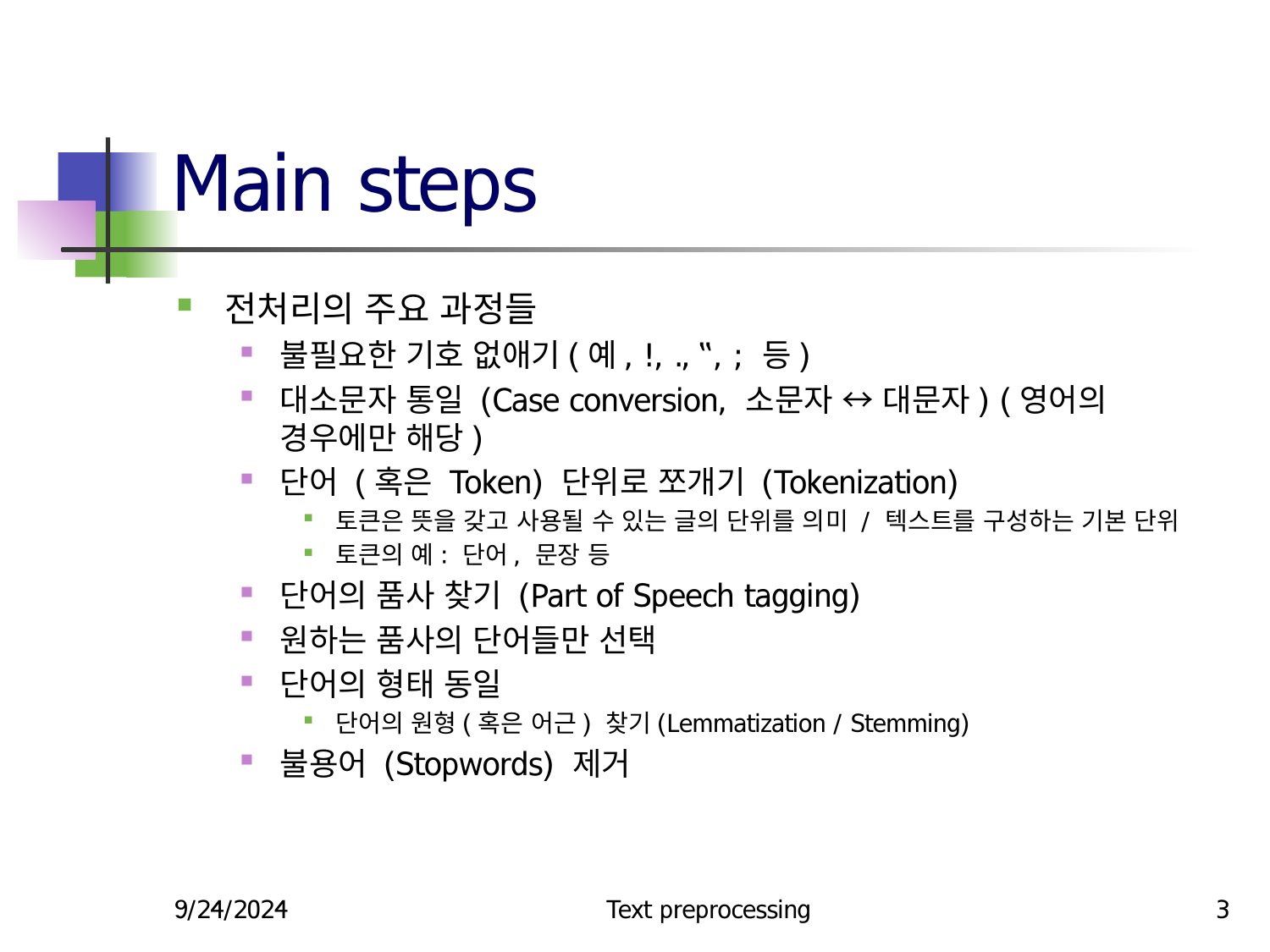

# Main steps
전처리의 주요 과정들
불필요한 기호 없애기(예, !, ., “, ; 등)
대소문자 통일 (Case conversion, 소문자 ↔ 대문자) (영어의 경우에만 해당)
단어 (혹은 Token) 단위로 쪼개기 (Tokenization)
토큰은 뜻을 갖고 사용될 수 있는 글의 단위를 의미 / 텍스트를 구성하는 기본 단위
토큰의 예: 단어, 문장 등
단어의 품사 찾기 (Part of Speech tagging)
원하는 품사의 단어들만 선택
단어의 형태 동일
단어의 원형(혹은 어근) 찾기(Lemmatization / Stemming)
불용어 (Stopwords) 제거

9/24/2024
Text preprocessing
3